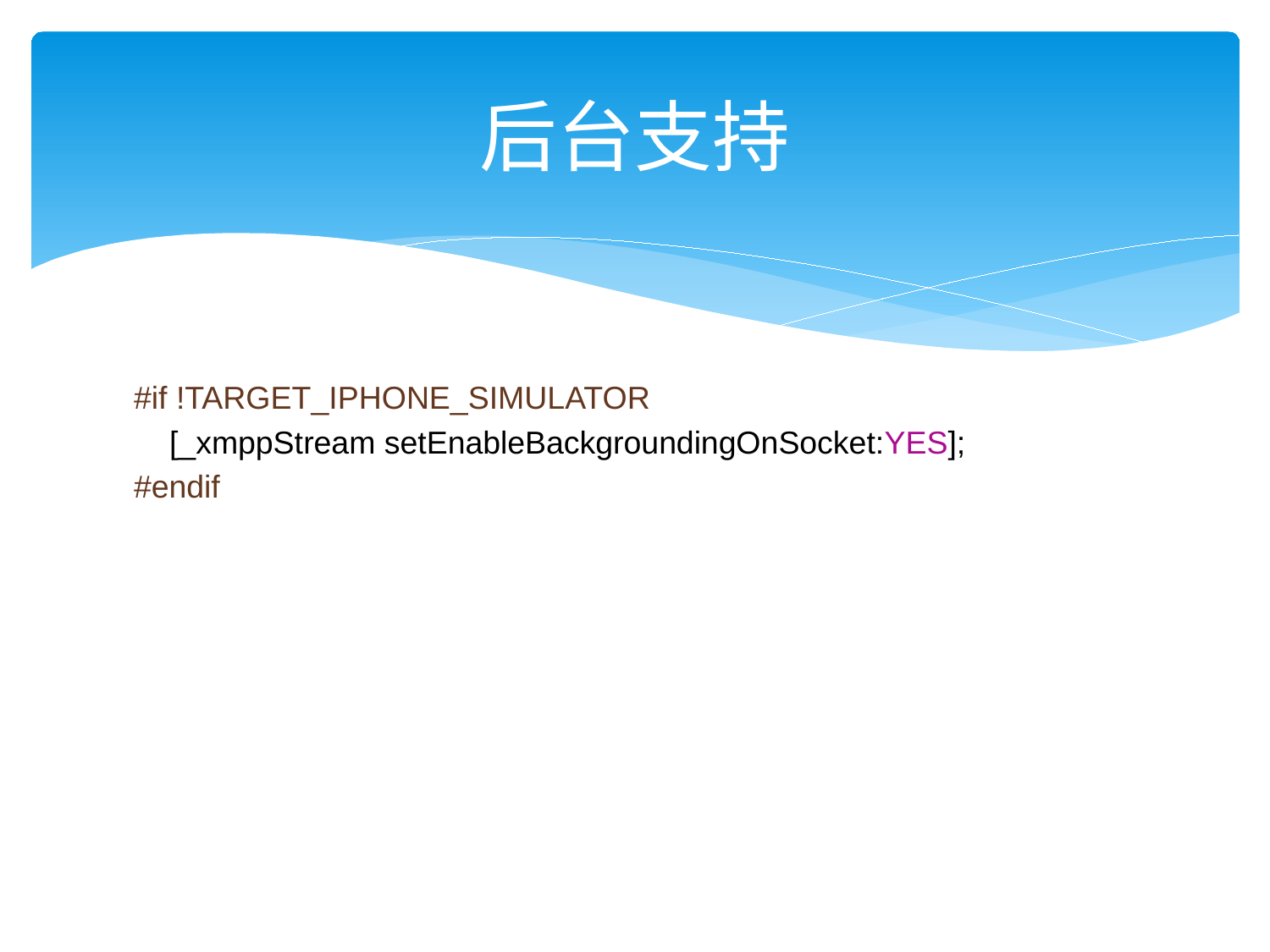

# 后台支持
#if !TARGET_IPHONE_SIMULATOR
    [_xmppStream setEnableBackgroundingOnSocket:YES];
#endif